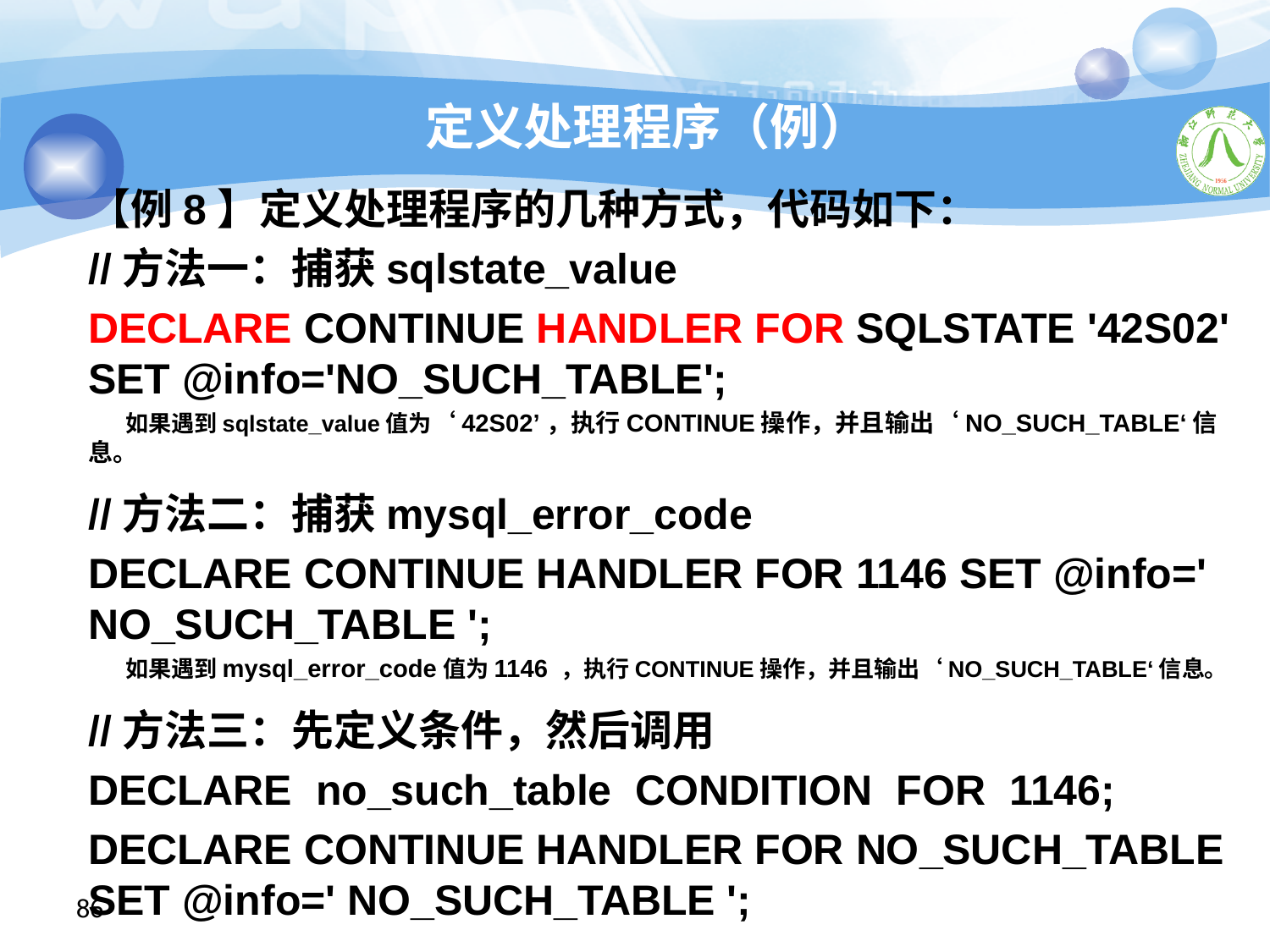

# 定义处理程序（例）
【例8】定义处理程序的几种方式，代码如下：
//方法一：捕获sqlstate_value
DECLARE CONTINUE HANDLER FOR SQLSTATE '42S02' SET @info='NO_SUCH_TABLE';
      如果遇到sqlstate_value值为‘42S02’，执行CONTINUE操作，并且输出‘NO_SUCH_TABLE‘信息。

//方法二：捕获mysql_error_code
DECLARE CONTINUE HANDLER FOR 1146 SET @info=' NO_SUCH_TABLE ';
      如果遇到mysql_error_code值为1146 ，执行CONTINUE操作，并且输出‘NO_SUCH_TABLE‘信息。

//方法三：先定义条件，然后调用
DECLARE  no_such_table  CONDITION  FOR  1146;
DECLARE CONTINUE HANDLER FOR NO_SUCH_TABLE SET @info=' NO_SUCH_TABLE ';
86